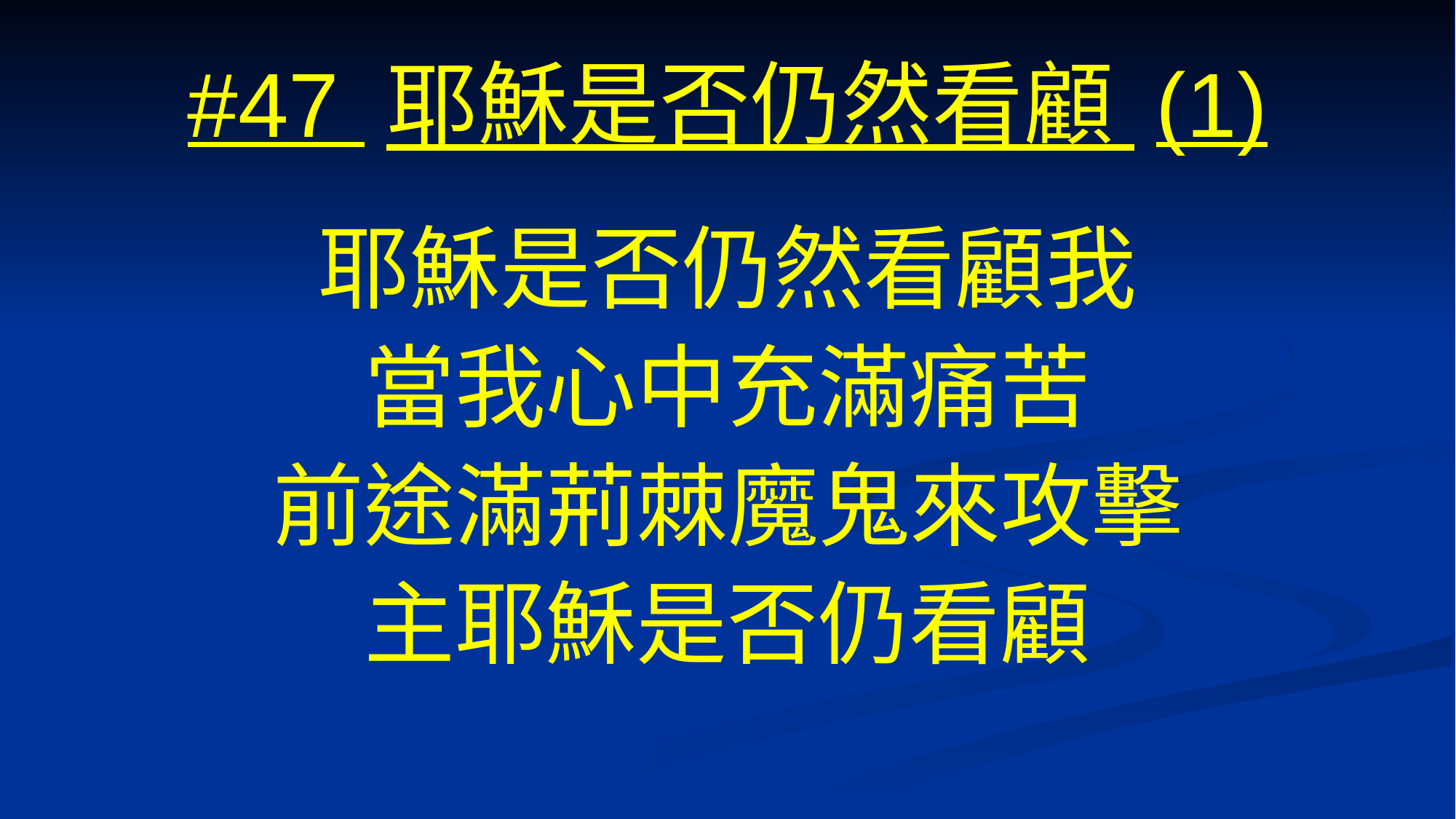

# #47 耶穌是否仍然看顧 (1)
耶穌是否仍然看顧我
當我心中充滿痛苦
前途滿荊棘魔鬼來攻擊
主耶穌是否仍看顧